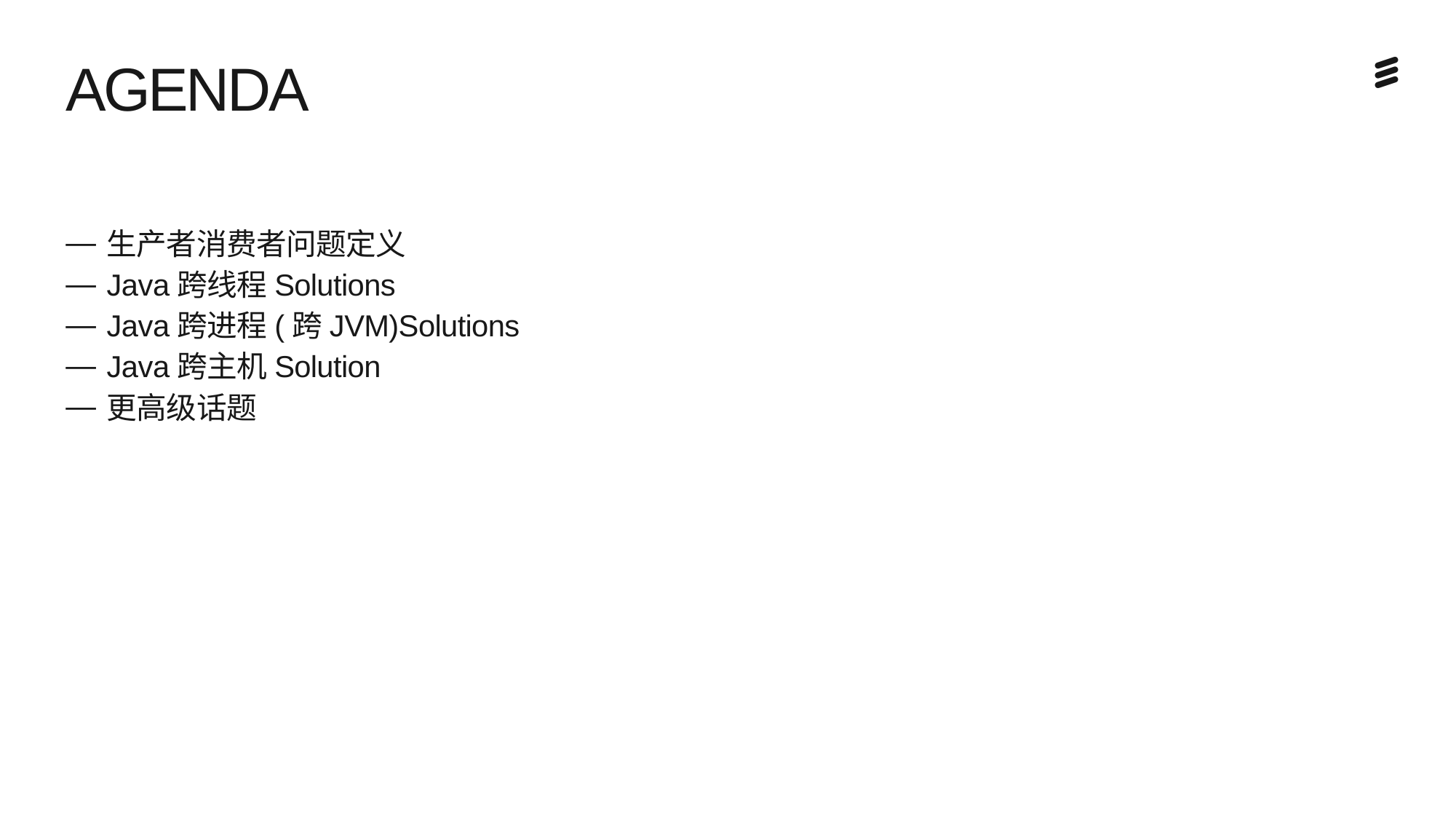

# AGENDA
生产者消费者问题定义
Java跨线程Solutions
Java跨进程(跨JVM)Solutions
Java跨主机Solution
更高级话题